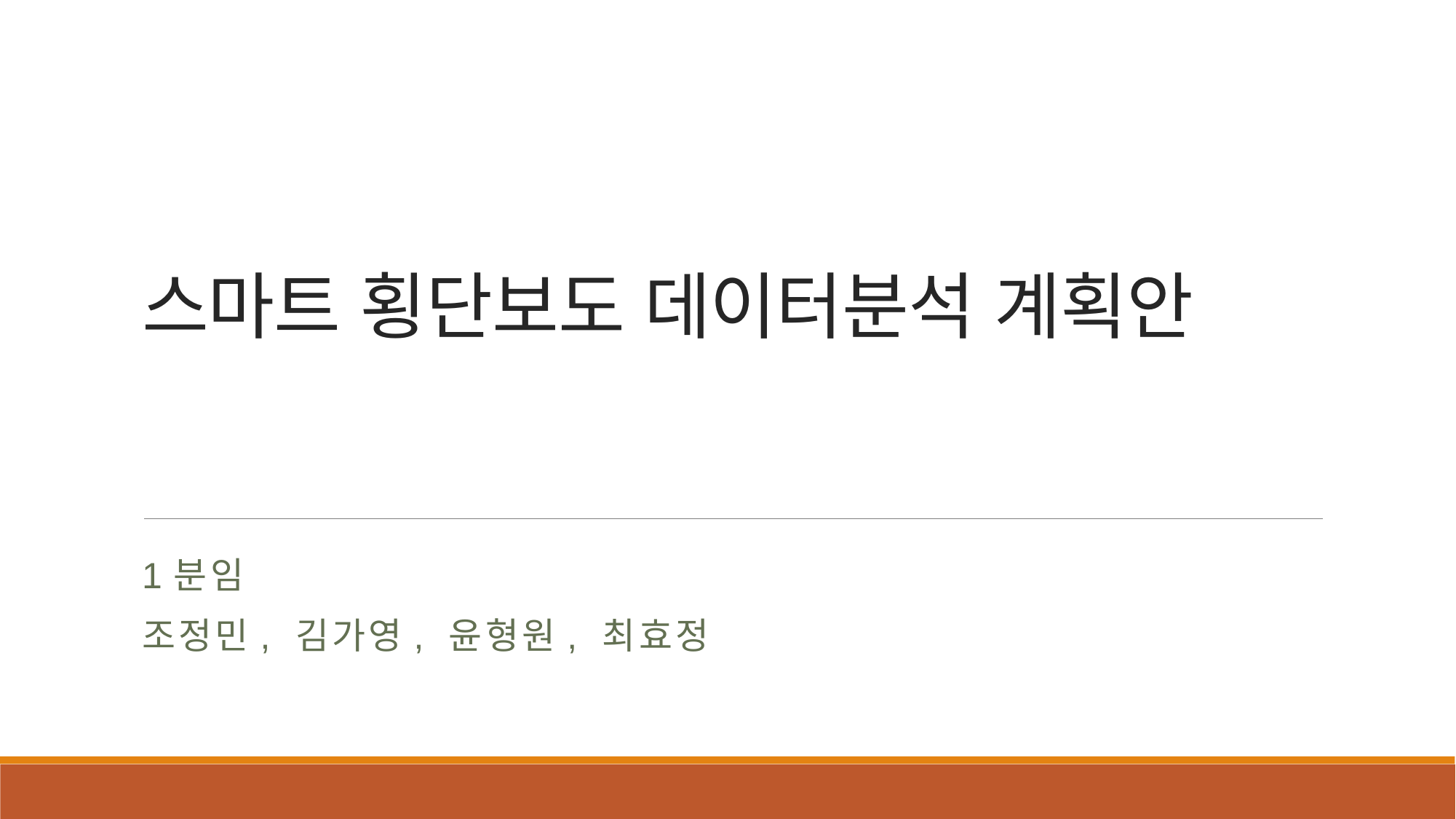

# 스마트 횡단보도 데이터분석 계획안
1분임
조정민, 김가영, 윤형원, 최효정